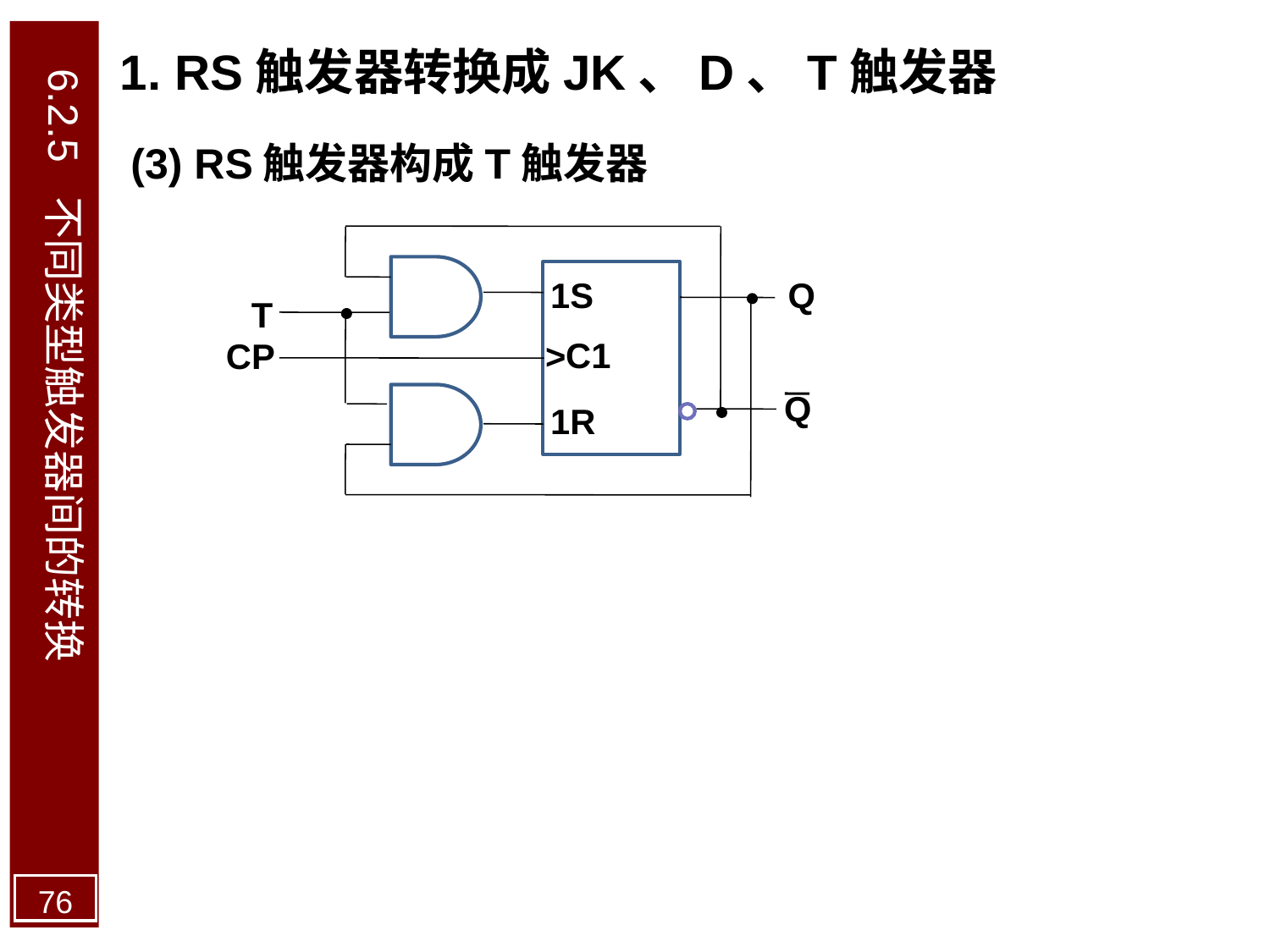

1. RS触发器转换成JK、D、T触发器
6.2.5  不同类型触发器间的转换
(3) RS触发器构成T触发器

1S
Q
T

C1
CP
>

Q

1R

76